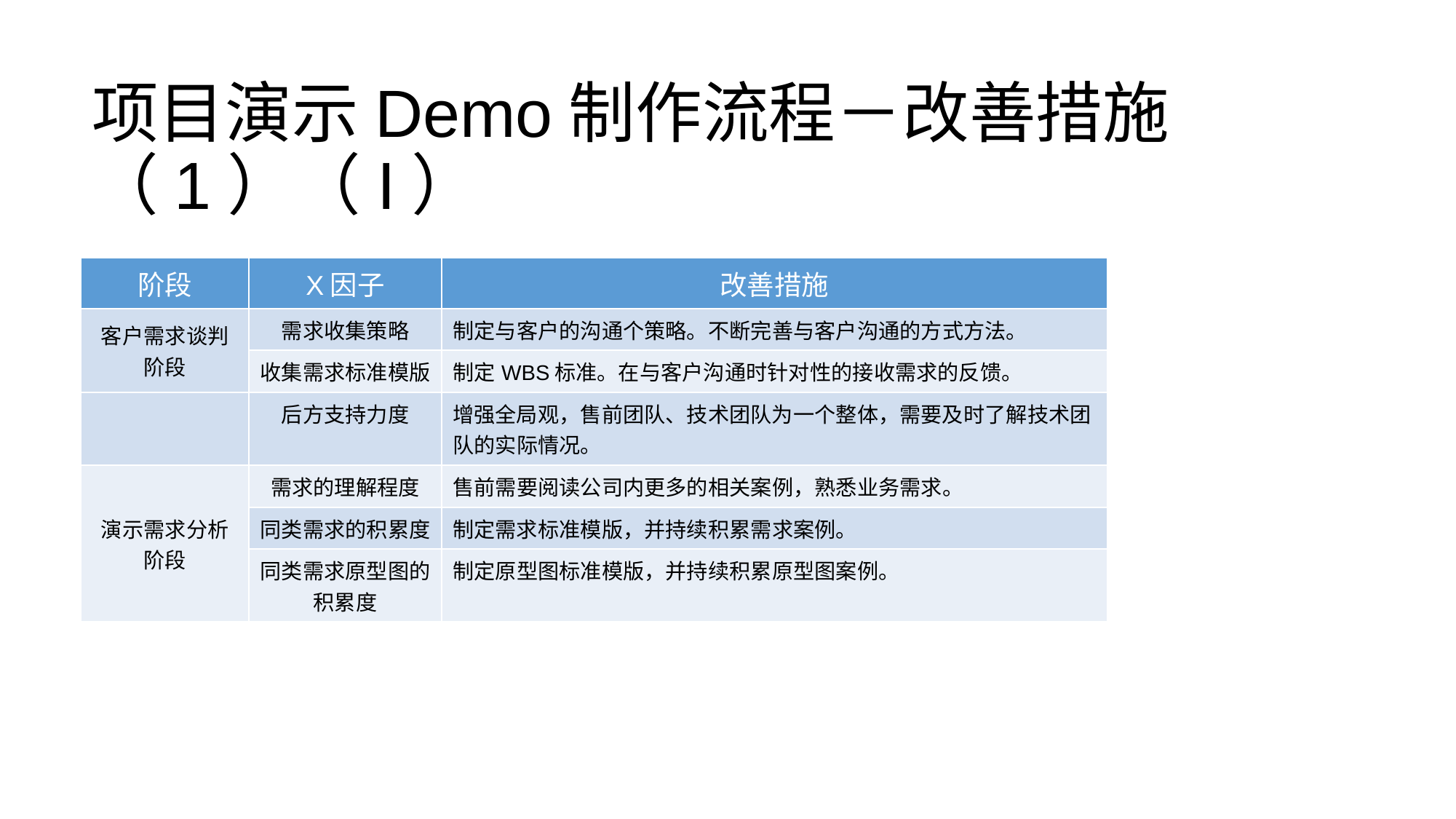

# 项目演示Demo制作流程－改善措施（1）（I）
| 阶段 | X因子 | 改善措施 |
| --- | --- | --- |
| 客户需求谈判阶段 | 需求收集策略 | 制定与客户的沟通个策略。不断完善与客户沟通的方式方法。 |
|  | 收集需求标准模版 | 制定WBS标准。在与客户沟通时针对性的接收需求的反馈。 |
|  | 后方支持力度 | 增强全局观，售前团队、技术团队为一个整体，需要及时了解技术团队的实际情况。 |
| 演示需求分析阶段 | 需求的理解程度 | 售前需要阅读公司内更多的相关案例，熟悉业务需求。 |
|  | 同类需求的积累度 | 制定需求标准模版，并持续积累需求案例。 |
|  | 同类需求原型图的积累度 | 制定原型图标准模版，并持续积累原型图案例。 |